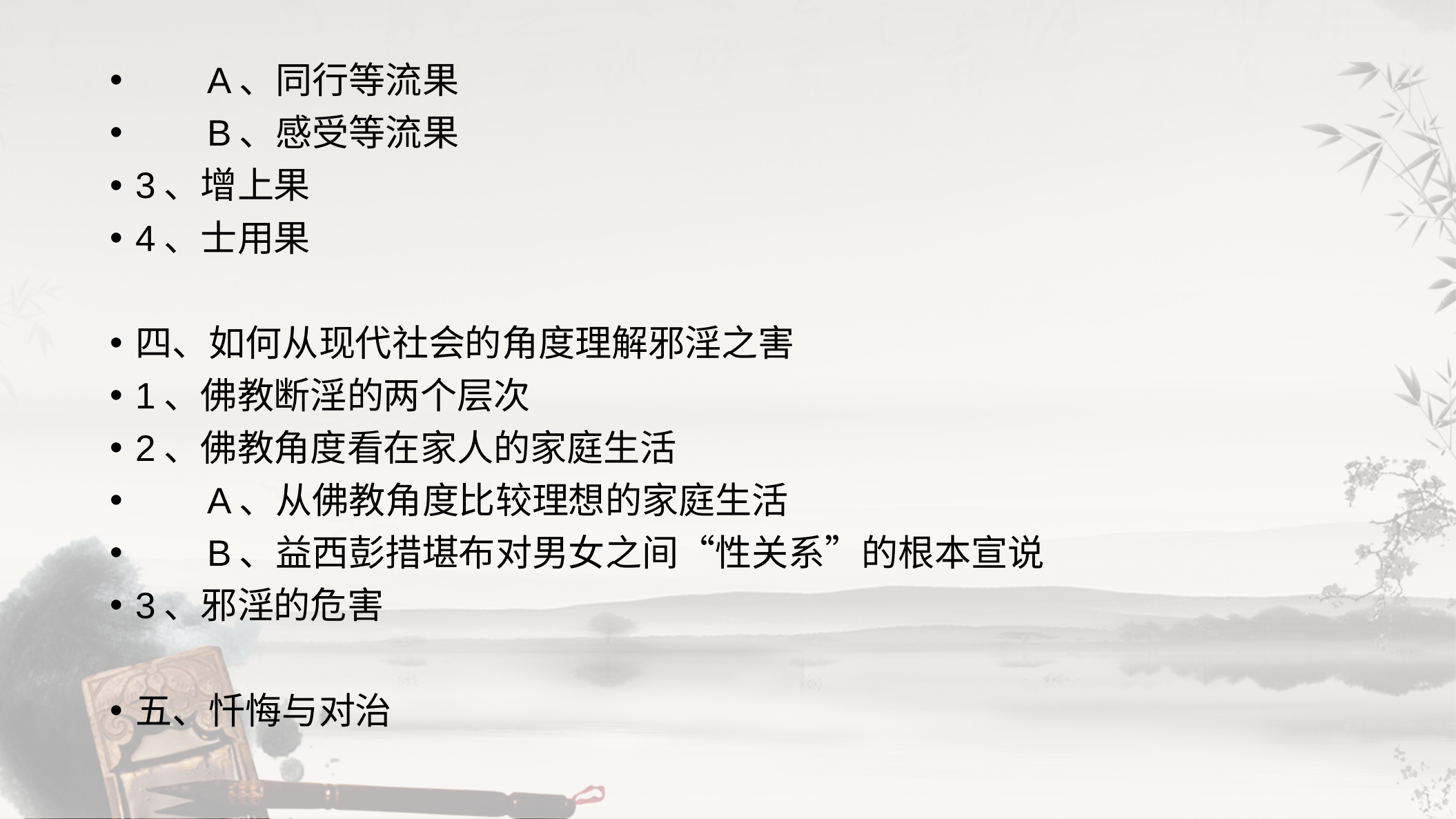

A、同行等流果
       B、感受等流果
3、增上果
4、士用果

四、如何从现代社会的角度理解邪淫之害
1、佛教断淫的两个层次
2、佛教角度看在家人的家庭生活
       A、从佛教角度比较理想的家庭生活
       B、益西彭措堪布对男女之间“性关系”的根本宣说
3、邪淫的危害

五、忏悔与对治